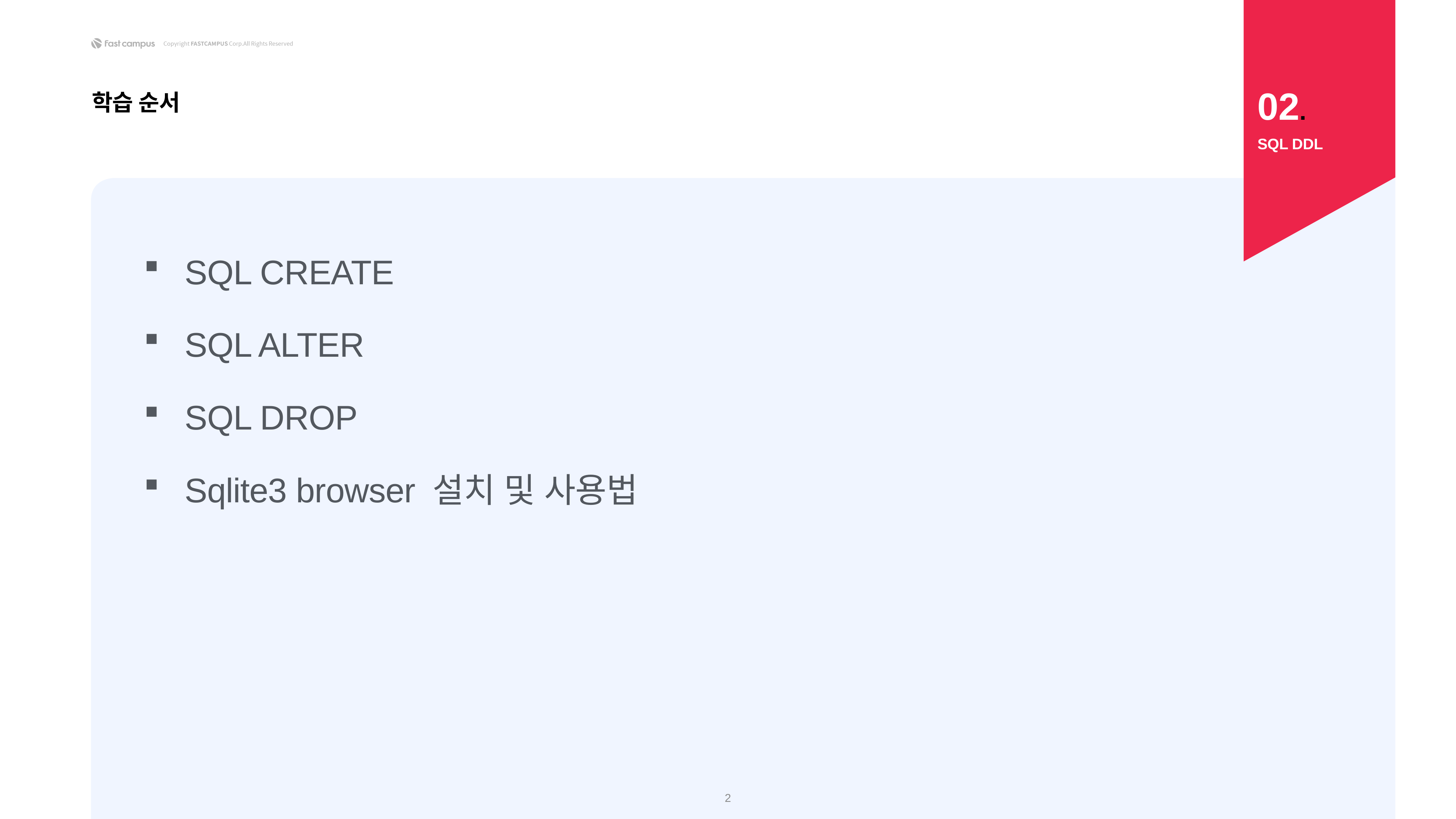

02.
학습 순서
SQL DDL
SQL CREATE
SQL ALTER
SQL DROP
Sqlite3 browser 설치 및 사용법
2